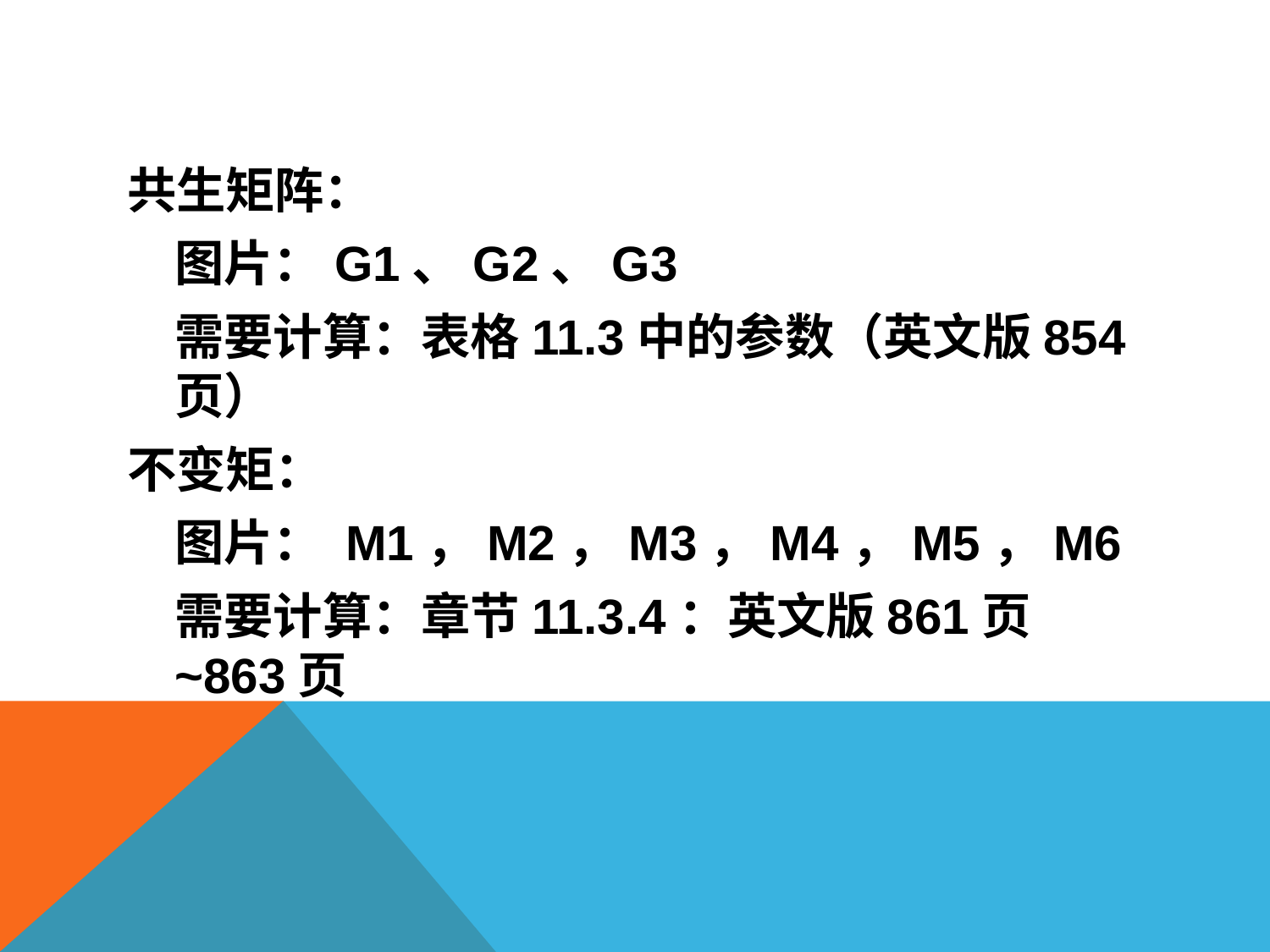

#
共生矩阵：
	图片：G1、G2、G3
	需要计算：表格11.3中的参数（英文版854页）
不变矩：
	图片： M1，M2，M3，M4，M5，M6
	需要计算：章节11.3.4：英文版861页~863页